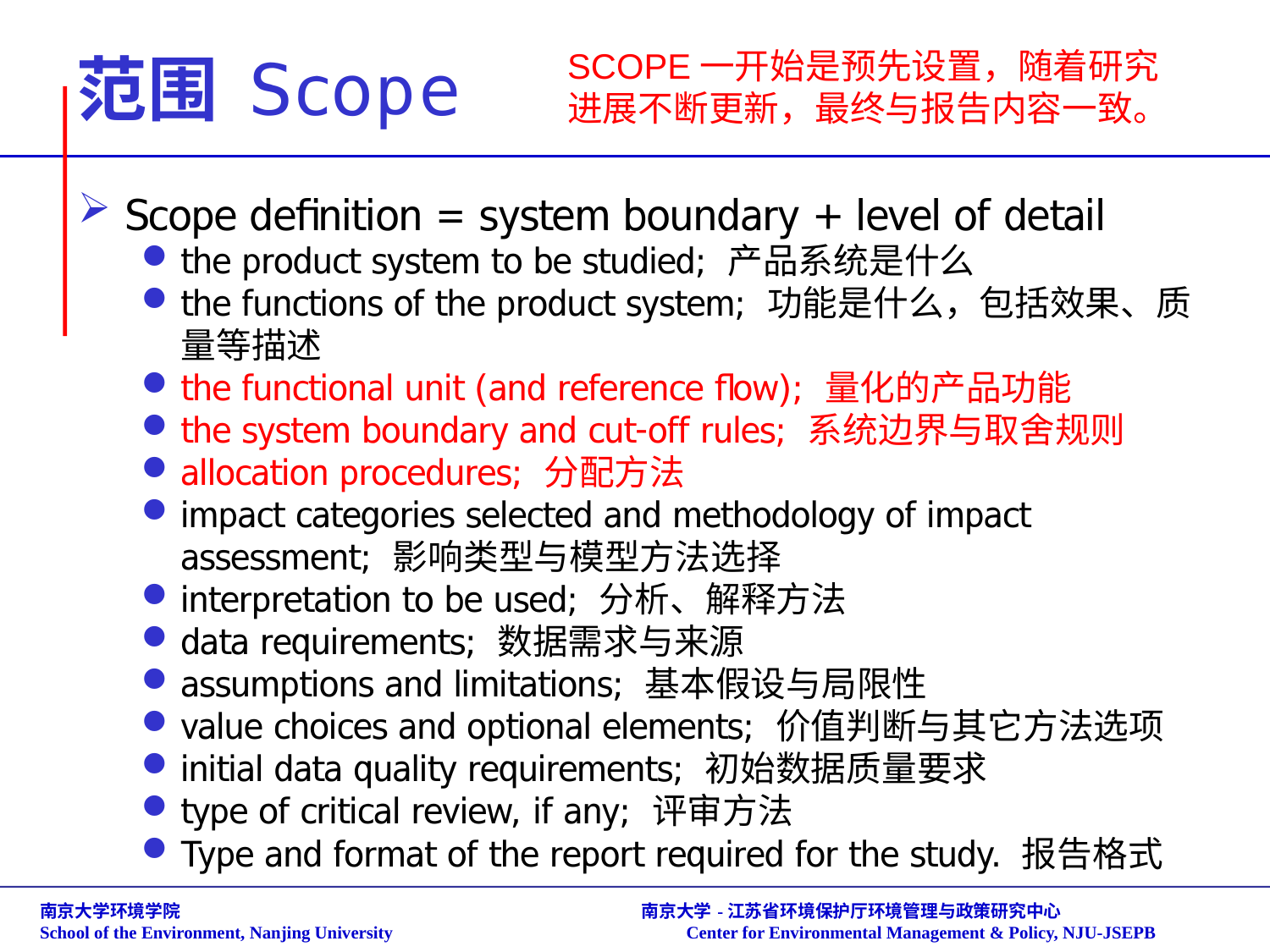

SCOPE一开始是预先设置，随着研究进展不断更新，最终与报告内容一致。
# 范围 Scope
Scope definition = system boundary + level of detail
the product system to be studied; 产品系统是什么
the functions of the product system; 功能是什么，包括效果、质量等描述
the functional unit (and reference flow); 量化的产品功能
the system boundary and cut-off rules; 系统边界与取舍规则
allocation procedures; 分配方法
impact categories selected and methodology of impact assessment; 影响类型与模型方法选择
interpretation to be used; 分析、解释方法
data requirements; 数据需求与来源
assumptions and limitations; 基本假设与局限性
value choices and optional elements; 价值判断与其它方法选项
initial data quality requirements; 初始数据质量要求
type of critical review, if any; 评审方法
Type and format of the report required for the study. 报告格式